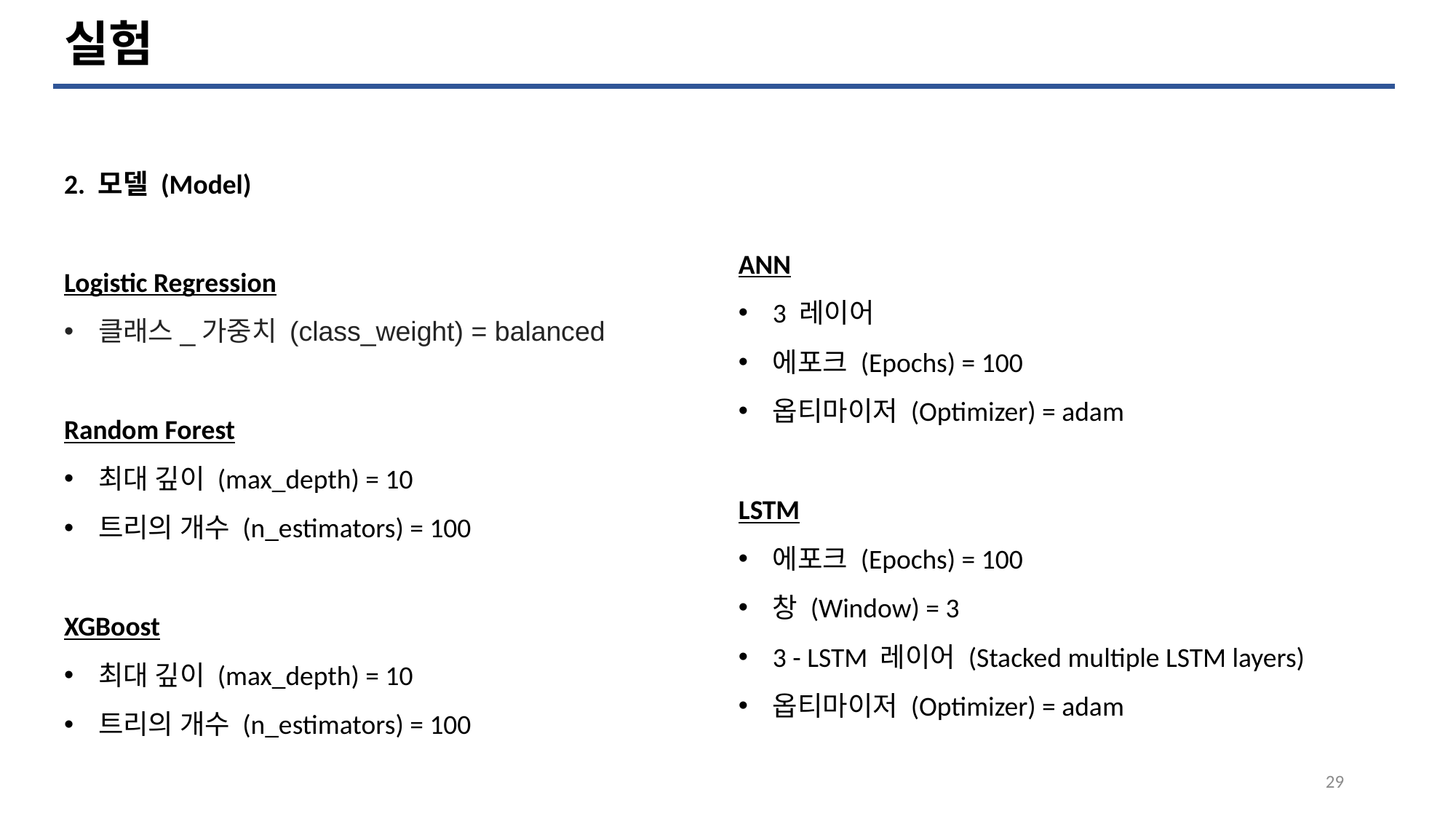

실험
2. 모델 (Model)

Logistic Regression
클래스_가중치 (class_weight) = balanced

Random Forest
최대 깊이 (max_depth) = 10
트리의 개수 (n_estimators) = 100

XGBoost
최대 깊이 (max_depth) = 10
트리의 개수 (n_estimators) = 100

ANN
3 레이어
에포크 (Epochs) = 100
옵티마이저 (Optimizer) = adam

LSTM
에포크 (Epochs) = 100
창 (Window) = 3
3 - LSTM 레이어 (Stacked multiple LSTM layers)
옵티마이저 (Optimizer) = adam

29